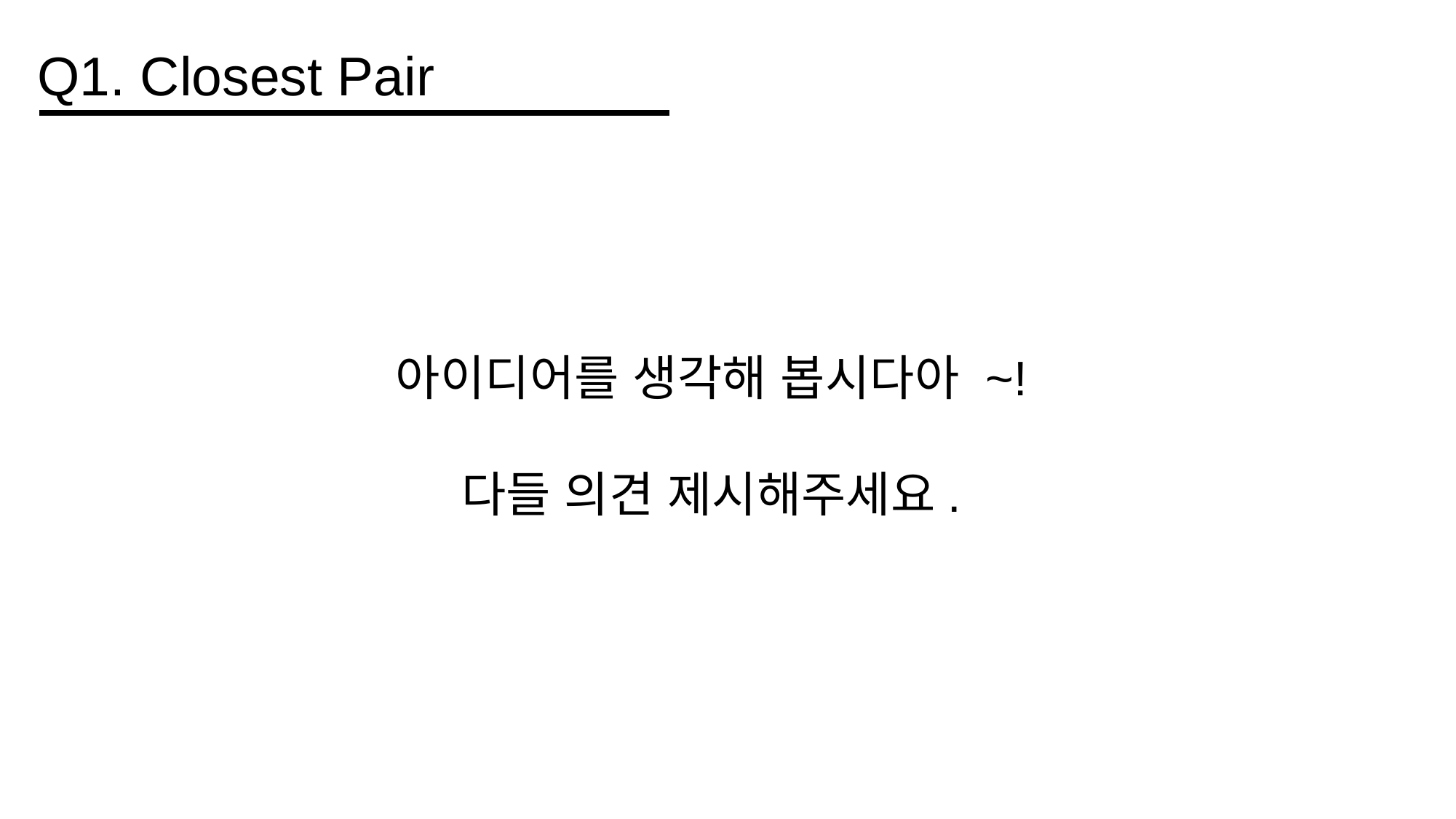

Q1. Closest Pair
아이디어를 생각해 봅시다아 ~!

다들 의견 제시해주세요.